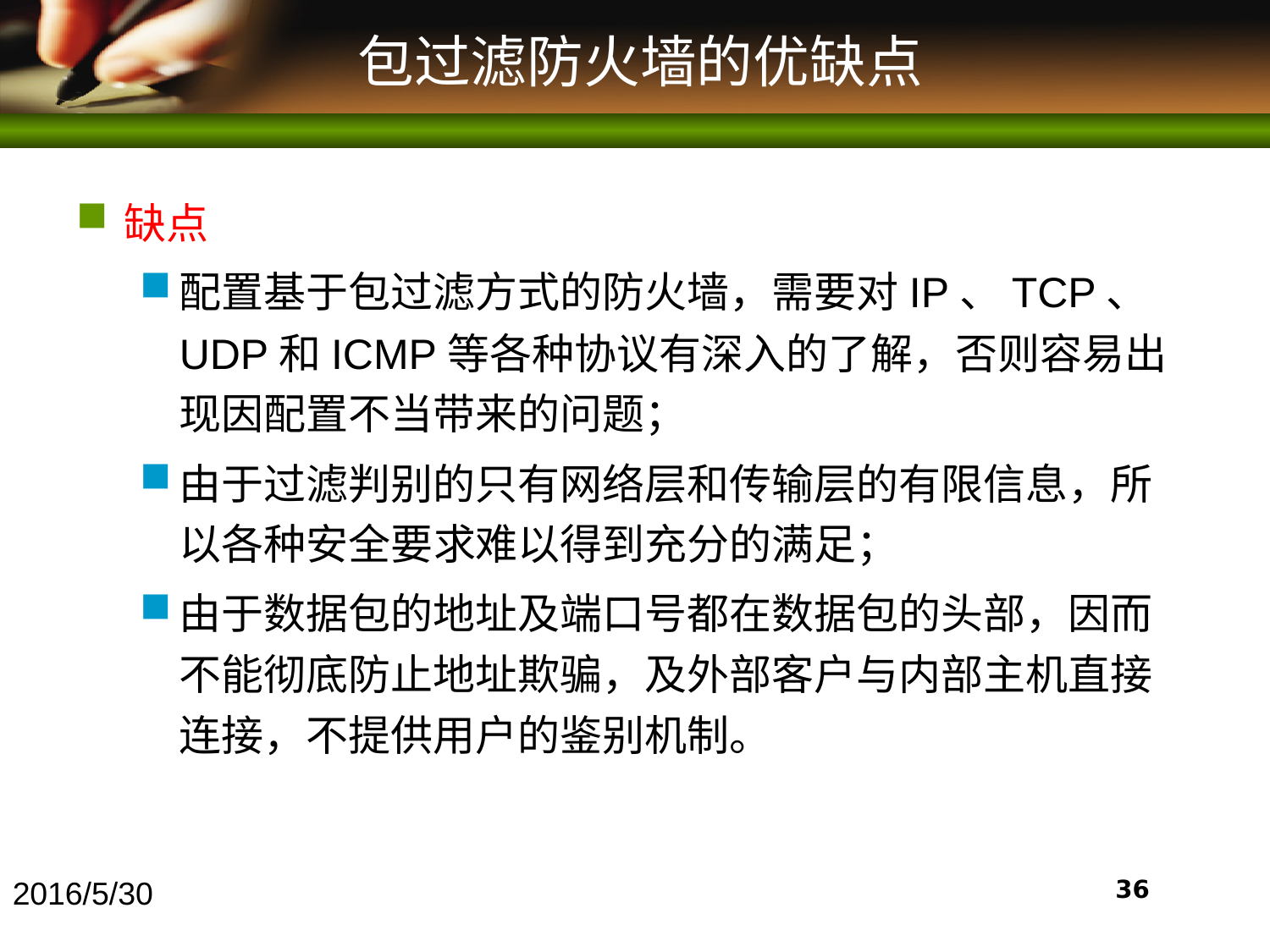

# 包过滤防火墙的优缺点
缺点
配置基于包过滤方式的防火墙，需要对IP、TCP、UDP和ICMP等各种协议有深入的了解，否则容易出现因配置不当带来的问题；
由于过滤判别的只有网络层和传输层的有限信息，所以各种安全要求难以得到充分的满足；
由于数据包的地址及端口号都在数据包的头部，因而不能彻底防止地址欺骗，及外部客户与内部主机直接连接，不提供用户的鉴别机制。
2016/5/30

36